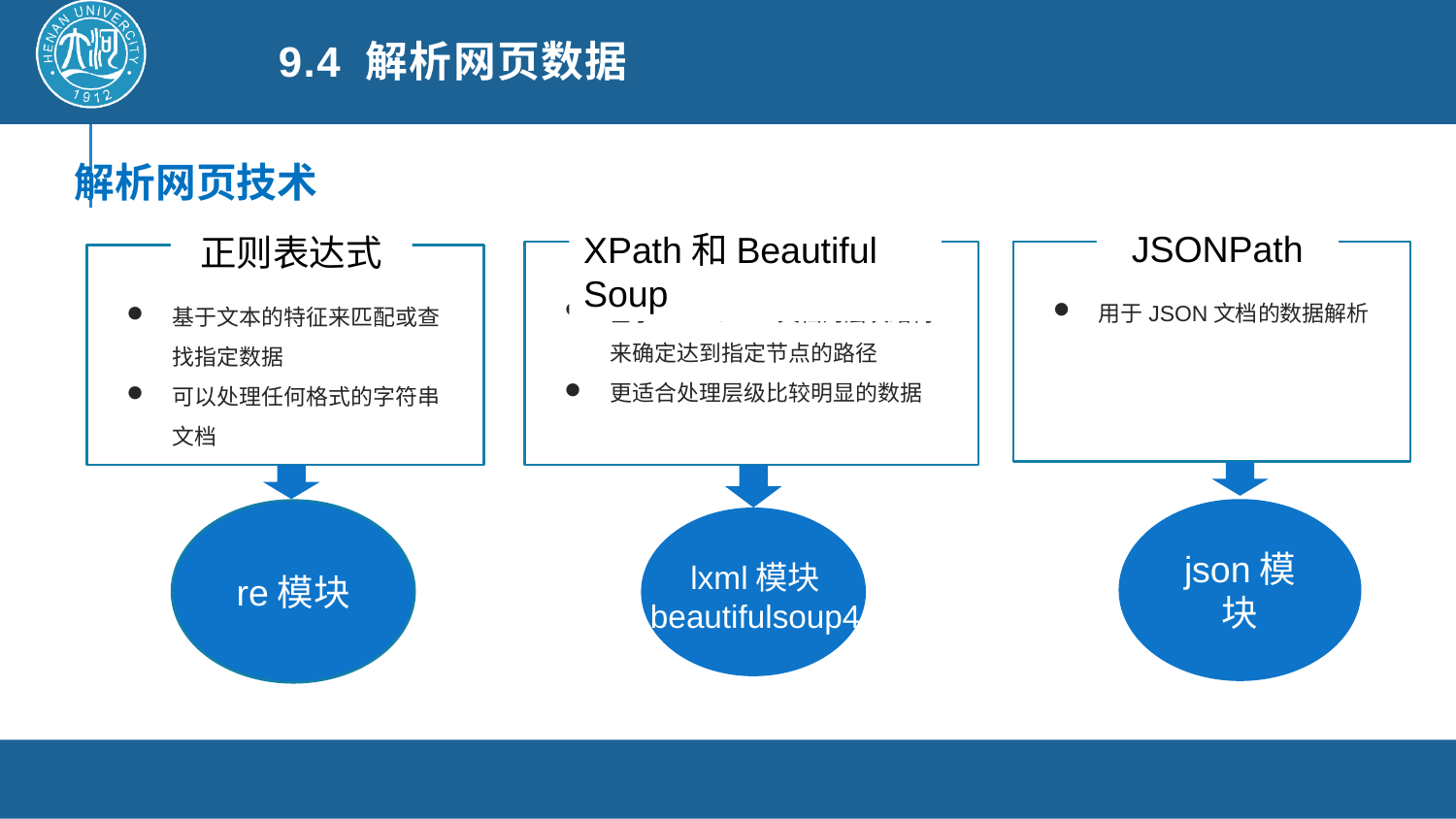

# 9.4 解析网页数据
解析网页技术
JSONPath
XPath和Beautiful Soup
正则表达式

用于JSON文档的数据解析
基于HTML/XML文档的层次结构来确定达到指定节点的路径
更适合处理层级比较明显的数据
基于文本的特征来匹配或查找指定数据
可以处理任何格式的字符串文档

json模块
re模块

lxml模块
beautifulsoup4